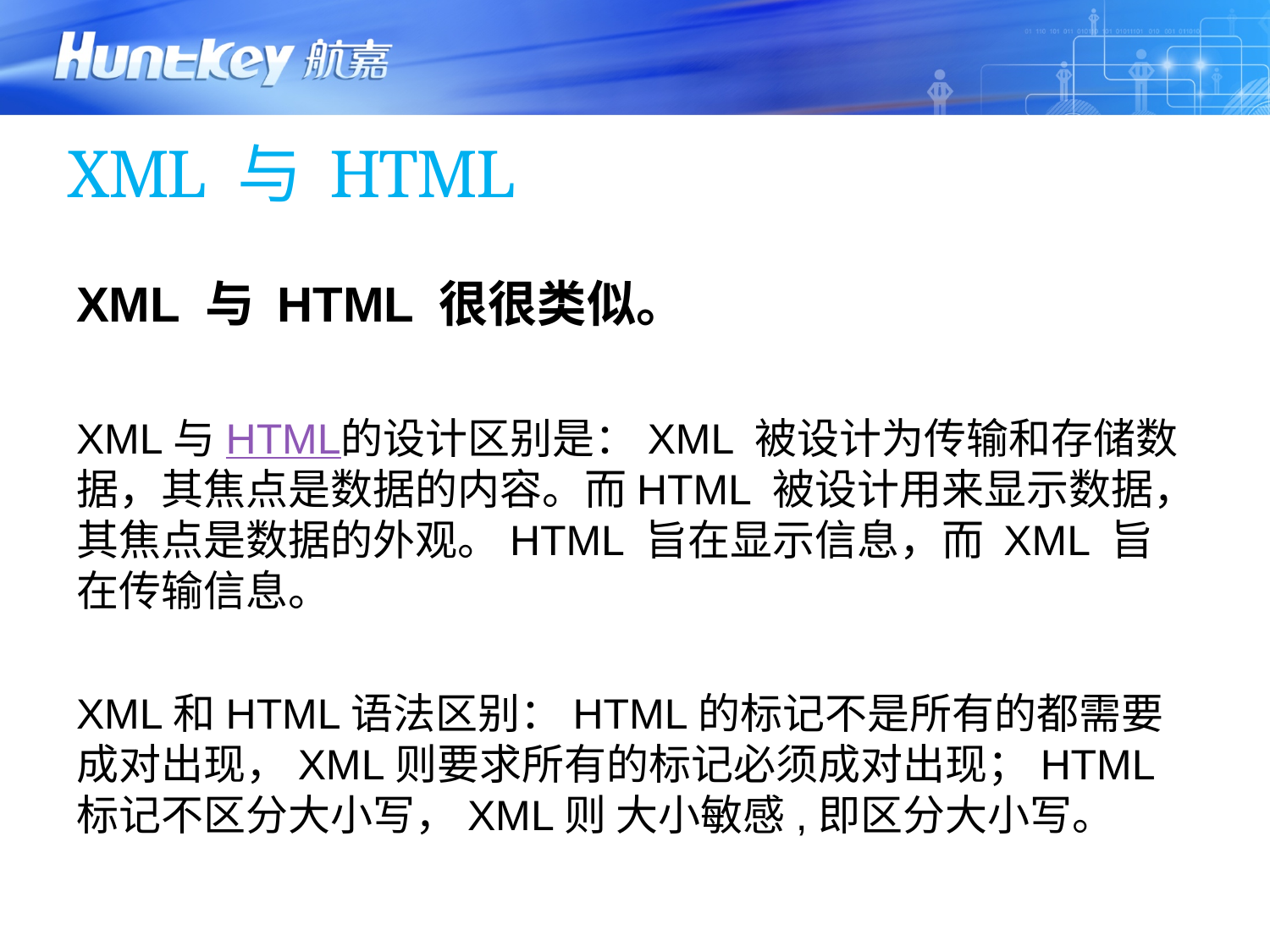

# XML 与 HTML
XML 与 HTML 很很类似。

XML与HTML的设计区别是：XML 被设计为传输和存储数据，其焦点是数据的内容。而HTML 被设计用来显示数据，其焦点是数据的外观。HTML 旨在显示信息，而 XML 旨在传输信息。

XML和HTML语法区别：HTML的标记不是所有的都需要成对出现，XML则要求所有的标记必须成对出现；HTML标记不区分大小写，XML则 大小敏感,即区分大小写。